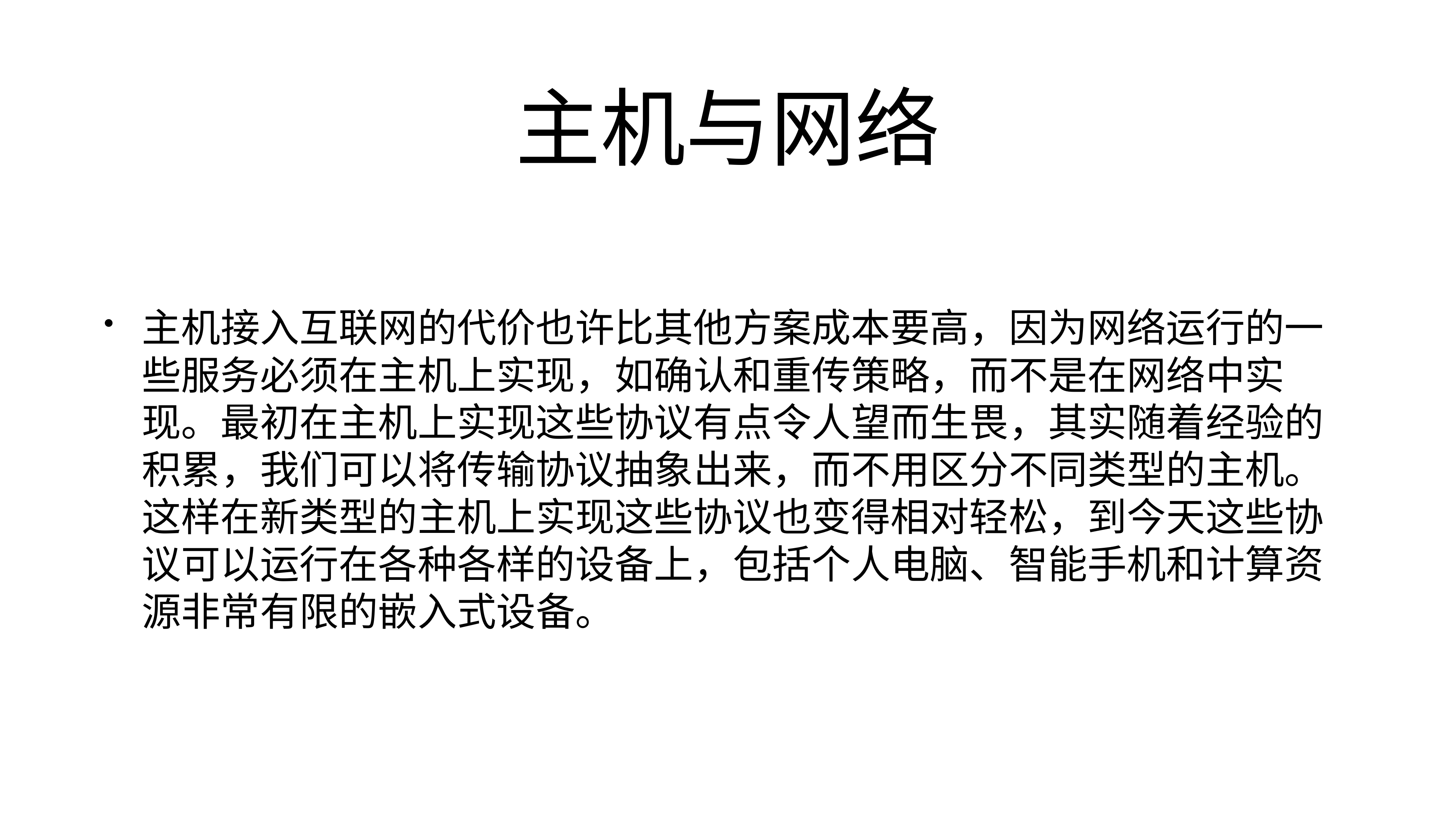

# 主机与网络
主机接入互联网的代价也许比其他方案成本要高，因为网络运行的一些服务必须在主机上实现，如确认和重传策略，而不是在网络中实现。最初在主机上实现这些协议有点令人望而生畏，其实随着经验的积累，我们可以将传输协议抽象出来，而不用区分不同类型的主机。这样在新类型的主机上实现这些协议也变得相对轻松，到今天这些协议可以运行在各种各样的设备上，包括个人电脑、智能手机和计算资源非常有限的嵌入式设备。